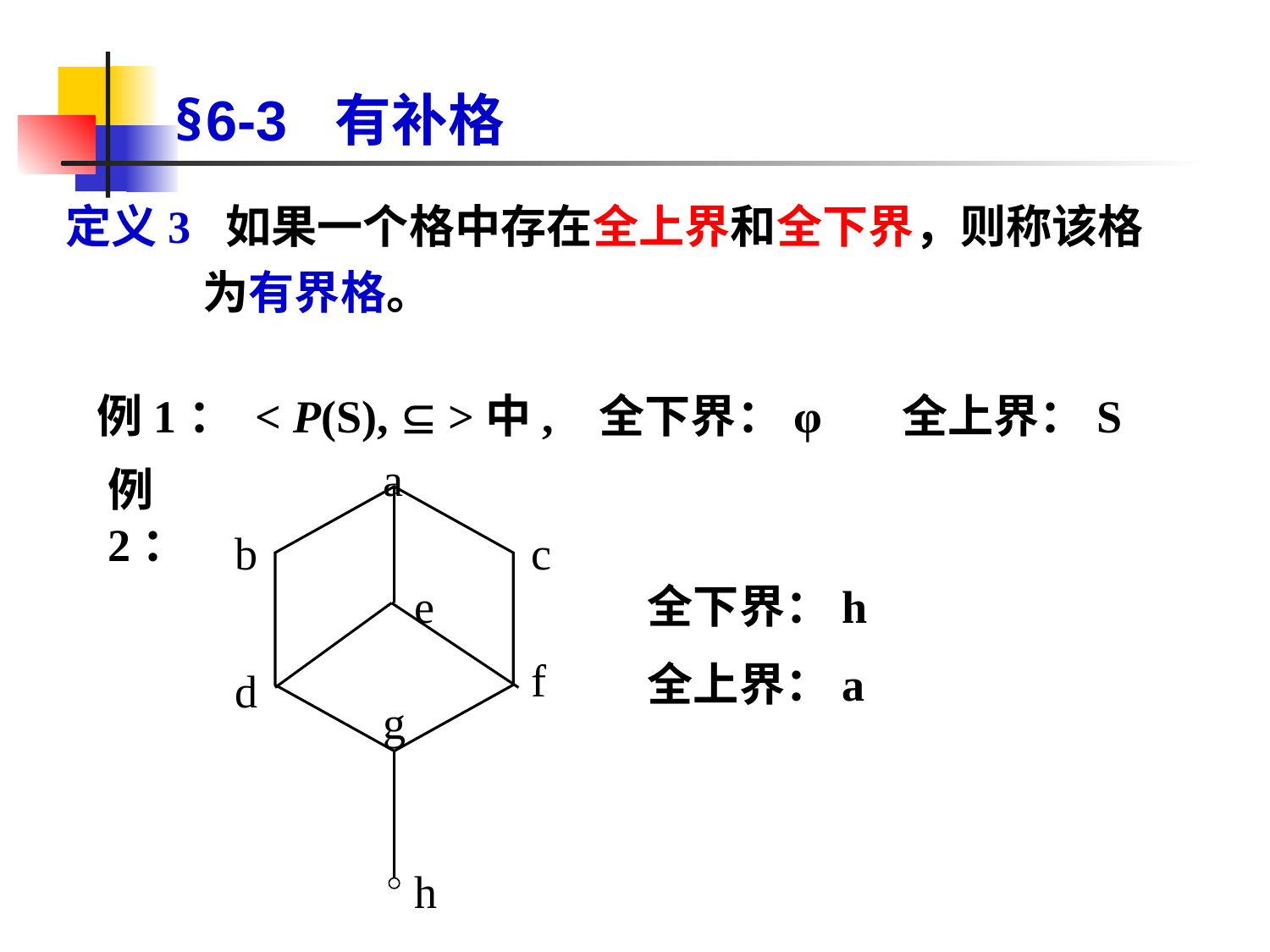

§6-3 有补格
# 定义3  如果一个格中存在全上界和全下界，则称该格为有界格。
例1： < P(S), ⊆ >中,   全下界：φ      全上界：S

a

b
c
e
f
d
g
h

例2：
全下界：h
全上界：a
23